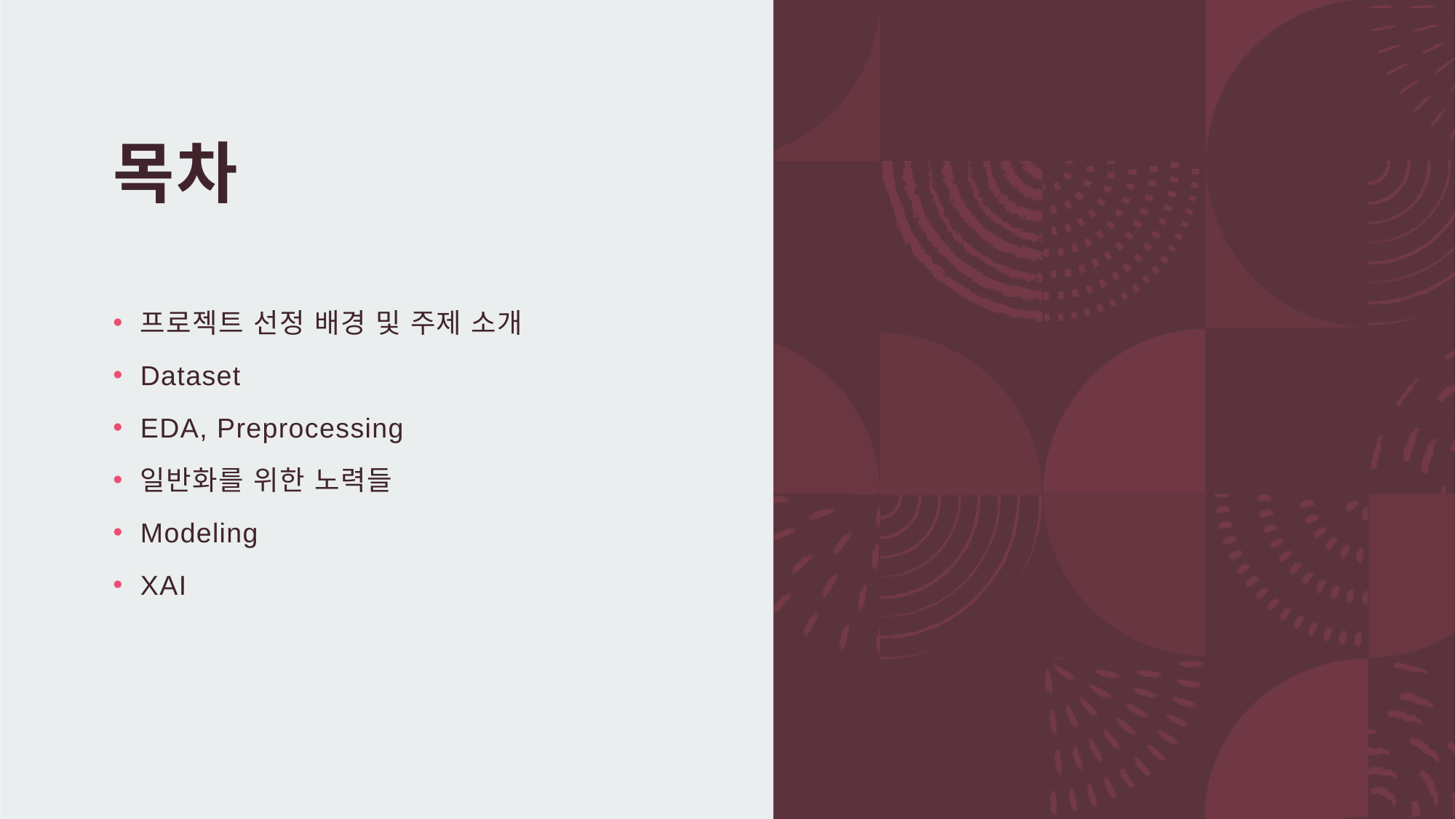

# 목차
프로젝트 선정 배경 및 주제 소개
Dataset
EDA, Preprocessing
일반화를 위한 노력들
Modeling
XAI